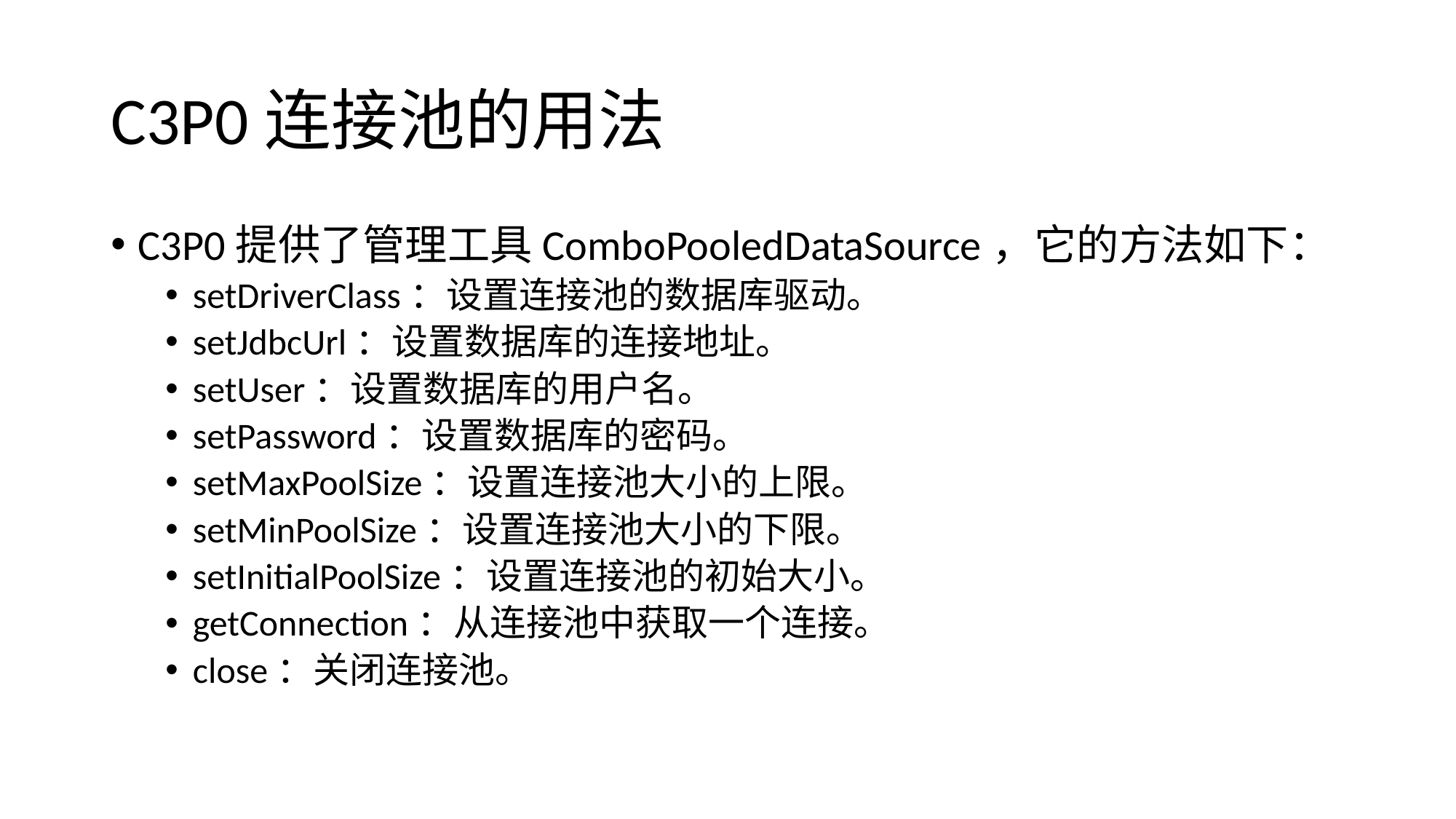

# C3P0连接池的用法
C3P0提供了管理工具ComboPooledDataSource，它的方法如下：
setDriverClass：设置连接池的数据库驱动。
setJdbcUrl：设置数据库的连接地址。
setUser：设置数据库的用户名。
setPassword：设置数据库的密码。
setMaxPoolSize：设置连接池大小的上限。
setMinPoolSize：设置连接池大小的下限。
setInitialPoolSize：设置连接池的初始大小。
getConnection：从连接池中获取一个连接。
close：关闭连接池。